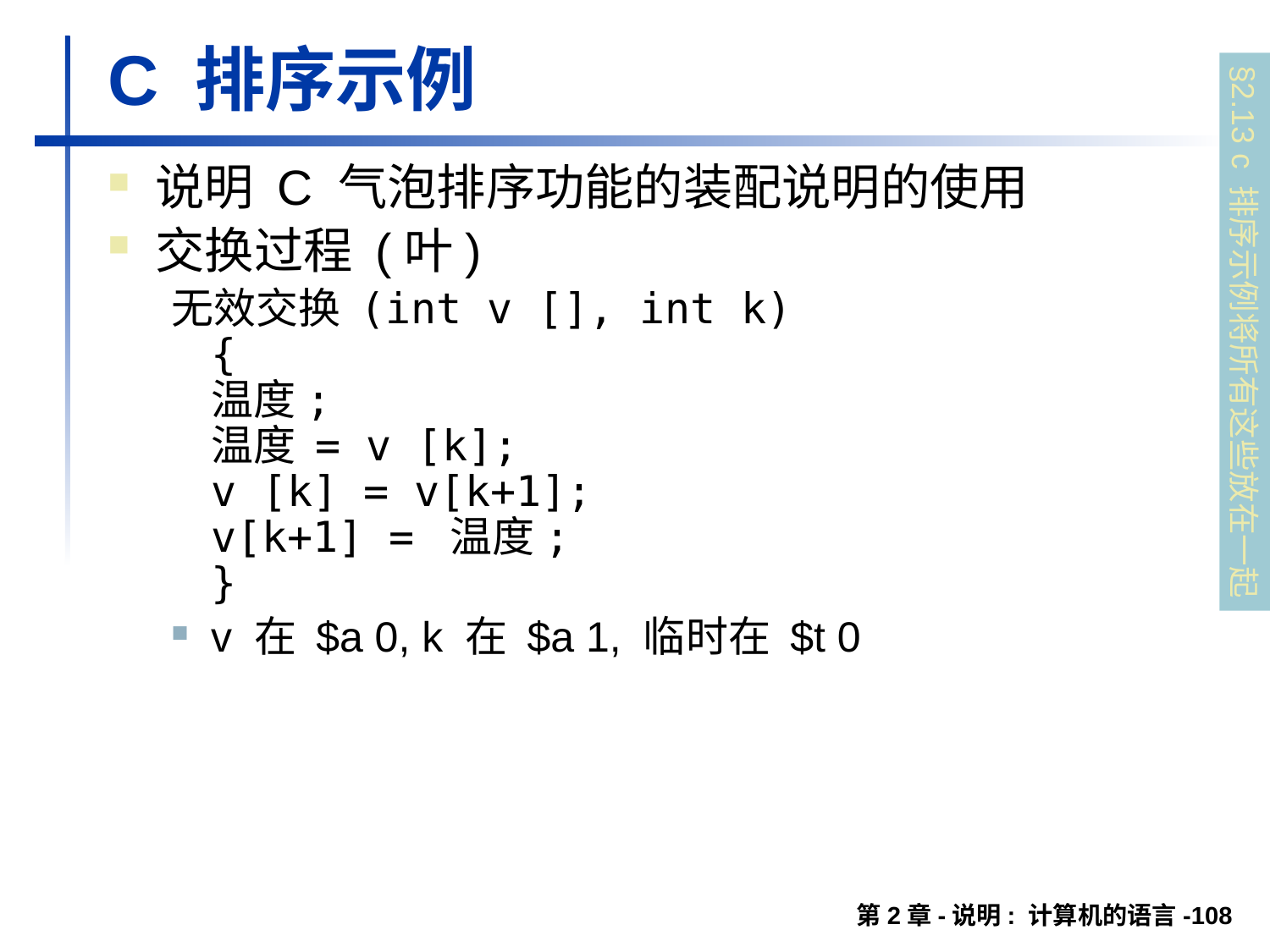

# C 排序示例
说明 C 气泡排序功能的装配说明的使用
交换过程 (叶)
无效交换 (int v [], int k)
{
温度;
温度 = v [k];
v [k] = v[k+1];
v[k+1] = 温度;
}
v 在 $a 0, k 在 $a 1, 临时在 $t 0
§2.13 c 排序示例将所有这些放在一起
第2章-说明: 计算机的语言-108